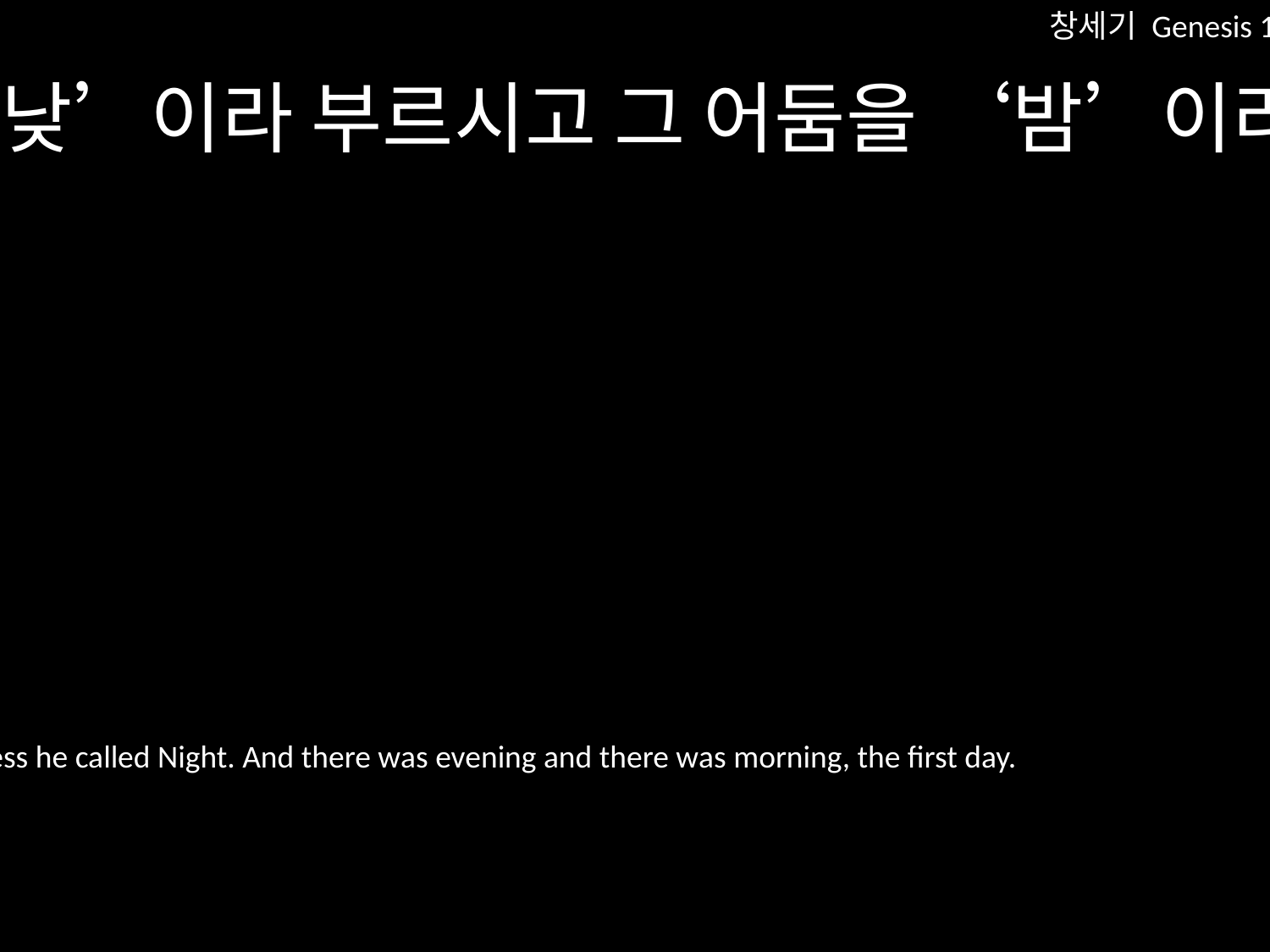

창세기 Genesis 1:5
하나님께서 그 빛을 ‘낮’이라 부르시고 그 어둠을 ‘밤’이라 부르셨습니다. 저녁이 되고 아침이 되니 첫째 날이었습니다.
God called the light Day, and the darkness he called Night. And there was evening and there was morning, the first day.